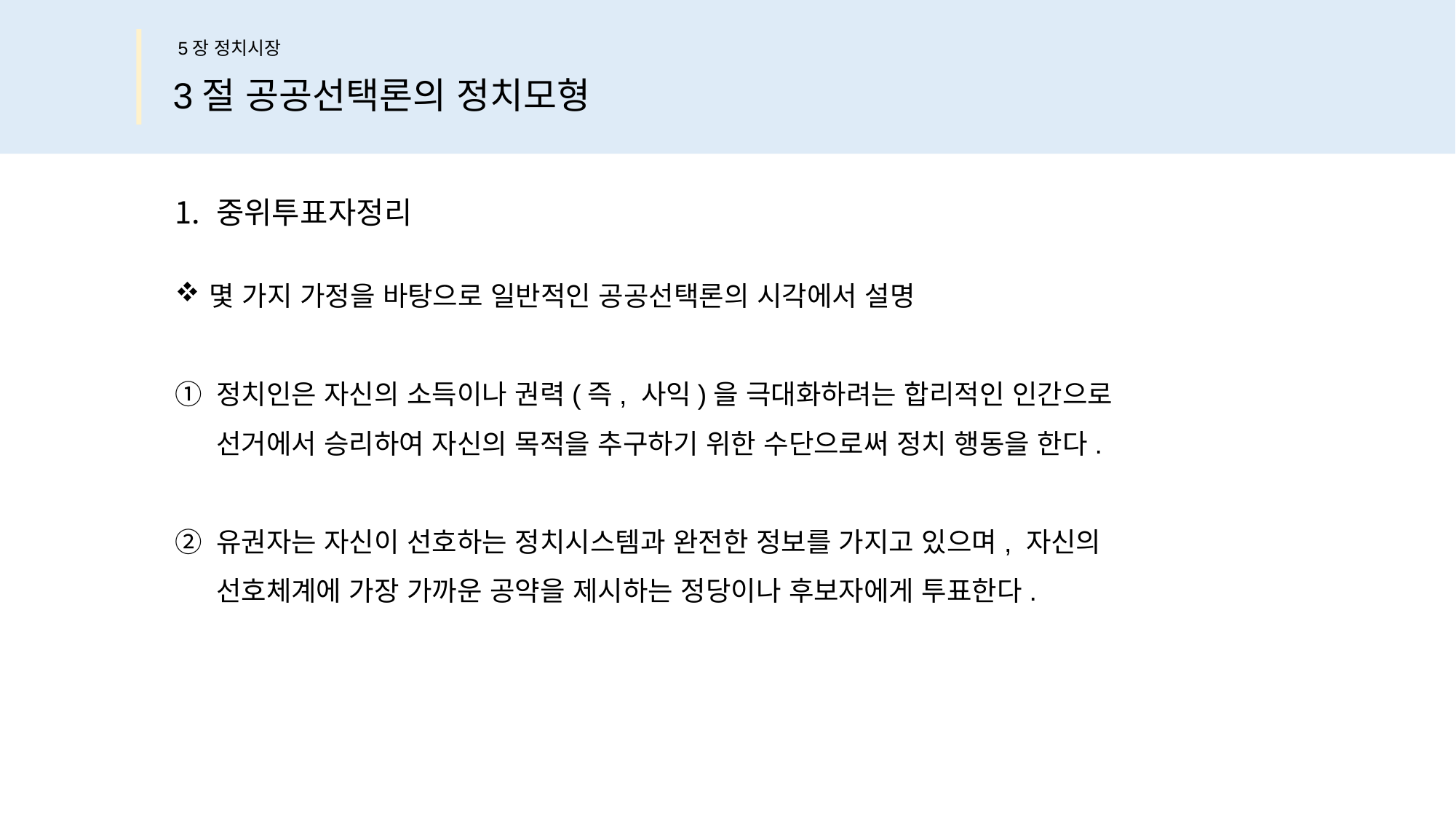

5장 정치시장
3절 공공선택론의 정치모형
중위투표자정리

몇 가지 가정을 바탕으로 일반적인 공공선택론의 시각에서 설명

정치인은 자신의 소득이나 권력(즉, 사익)을 극대화하려는 합리적인 인간으로         선거에서 승리하여 자신의 목적을 추구하기 위한 수단으로써 정치 행동을 한다.

유권자는 자신이 선호하는 정치시스템과 완전한 정보를 가지고 있으며, 자신의      선호체계에 가장 가까운 공약을 제시하는 정당이나 후보자에게 투표한다.